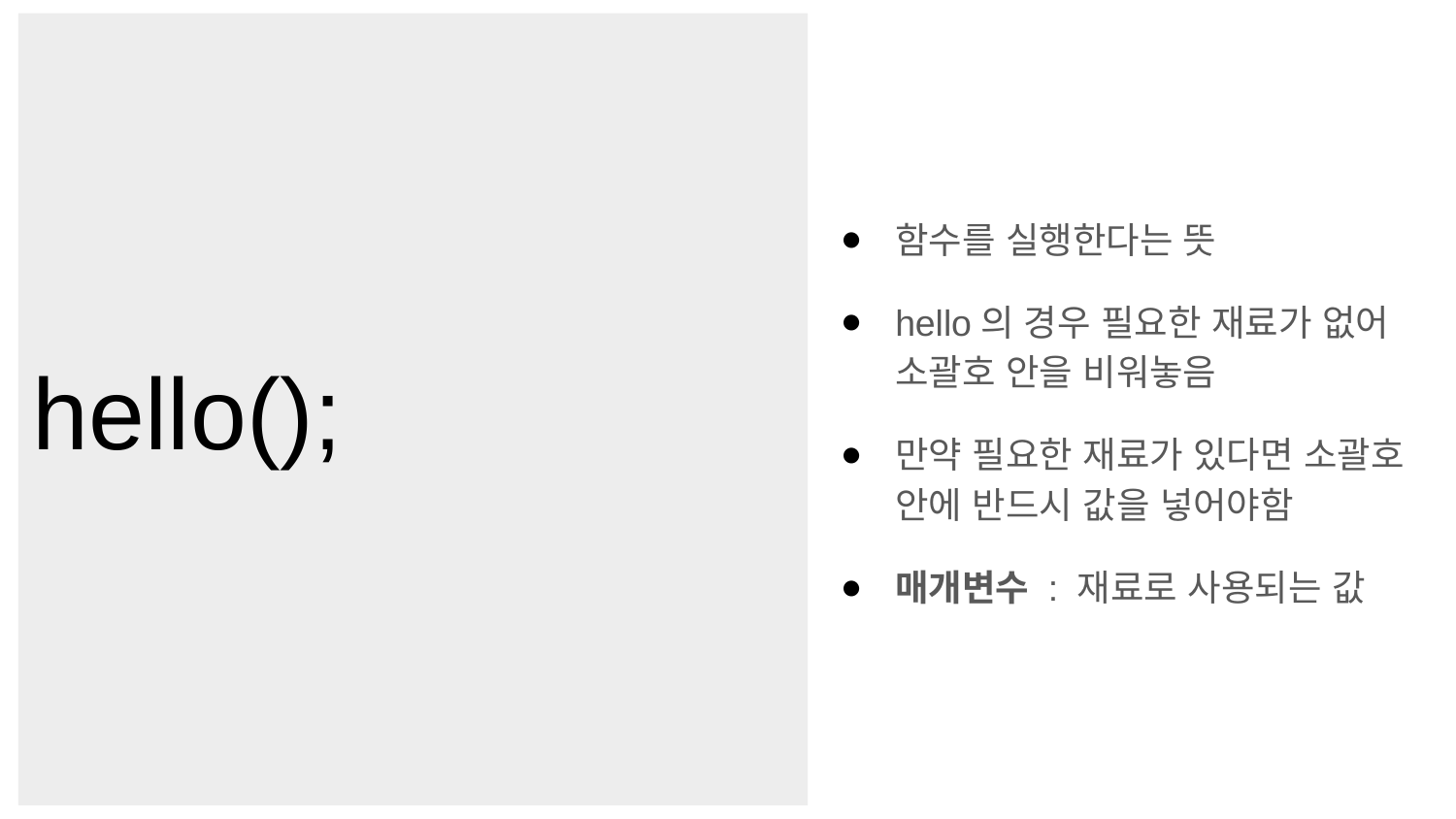

함수를 실행한다는 뜻
hello의 경우 필요한 재료가 없어 소괄호 안을 비워놓음
만약 필요한 재료가 있다면 소괄호 안에 반드시 값을 넣어야함
매개변수 : 재료로 사용되는 값
hello();